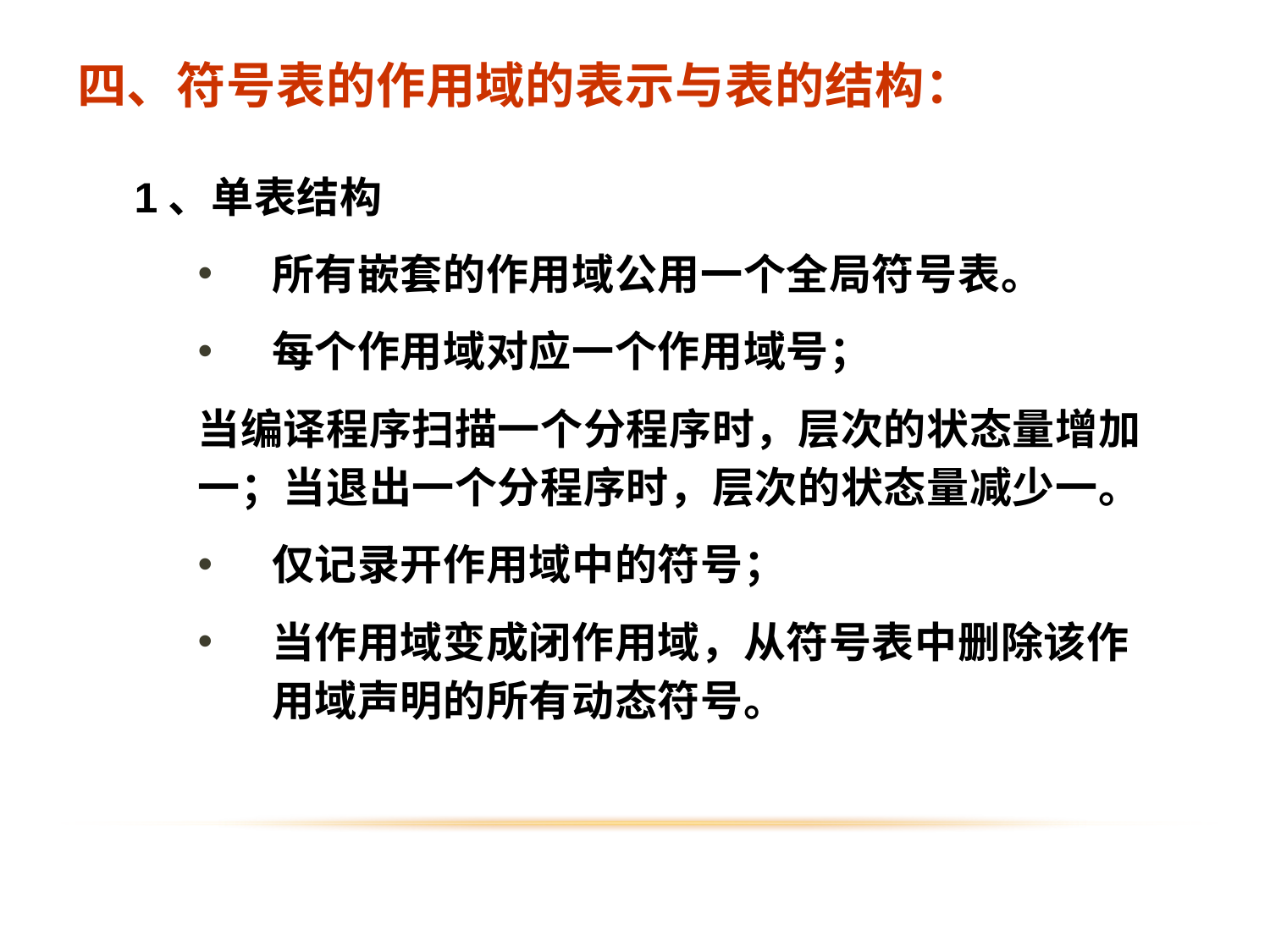

四、符号表的作用域的表示与表的结构：
1、单表结构
所有嵌套的作用域公用一个全局符号表。
每个作用域对应一个作用域号；
当编译程序扫描一个分程序时，层次的状态量增加一；当退出一个分程序时，层次的状态量减少一。
仅记录开作用域中的符号；
当作用域变成闭作用域，从符号表中删除该作用域声明的所有动态符号。